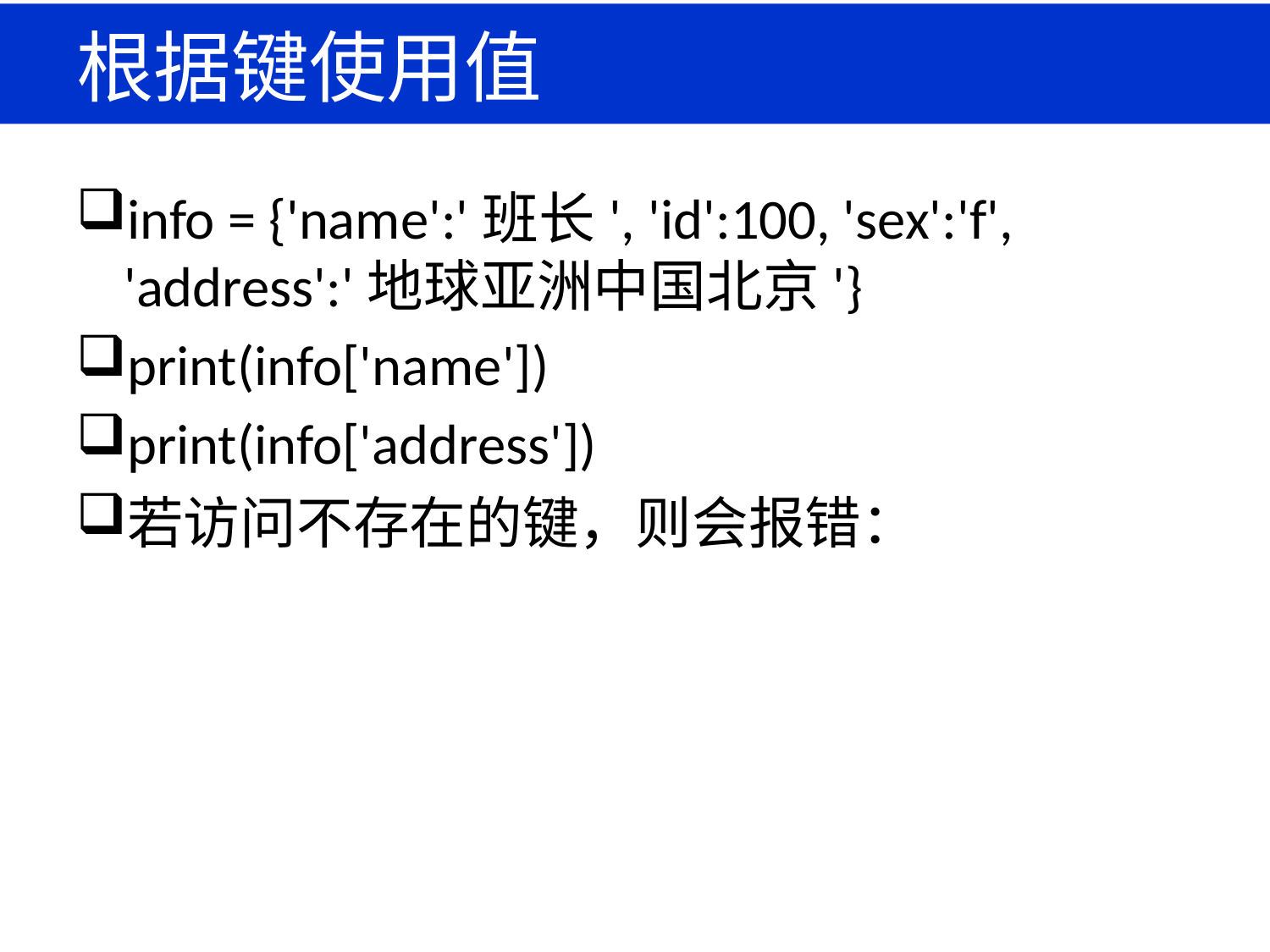

# 根据键使用值
info = {'name':'班长', 'id':100, 'sex':'f', 'address':'地球亚洲中国北京'}
print(info['name'])
print(info['address'])
若访问不存在的键，则会报错：